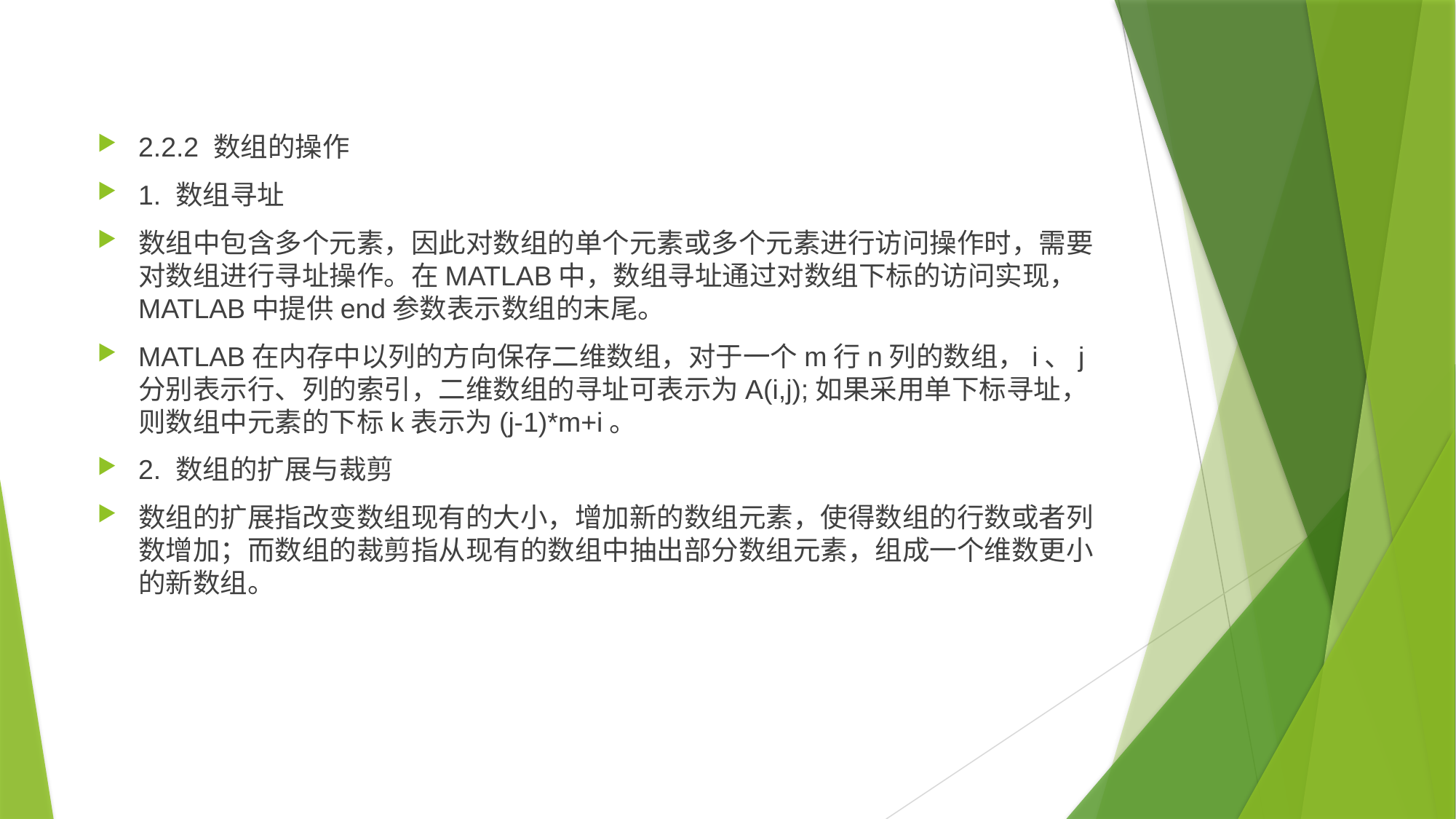

2.2.2 数组的操作
1. 数组寻址
数组中包含多个元素，因此对数组的单个元素或多个元素进行访问操作时，需要对数组进行寻址操作。在MATLAB中，数组寻址通过对数组下标的访问实现，MATLAB中提供end参数表示数组的末尾。
MATLAB在内存中以列的方向保存二维数组，对于一个m行n列的数组，i、j分别表示行、列的索引，二维数组的寻址可表示为A(i,j);如果采用单下标寻址，则数组中元素的下标k表示为(j-1)*m+i。
2. 数组的扩展与裁剪
数组的扩展指改变数组现有的大小，增加新的数组元素，使得数组的行数或者列数增加；而数组的裁剪指从现有的数组中抽出部分数组元素，组成一个维数更小的新数组。